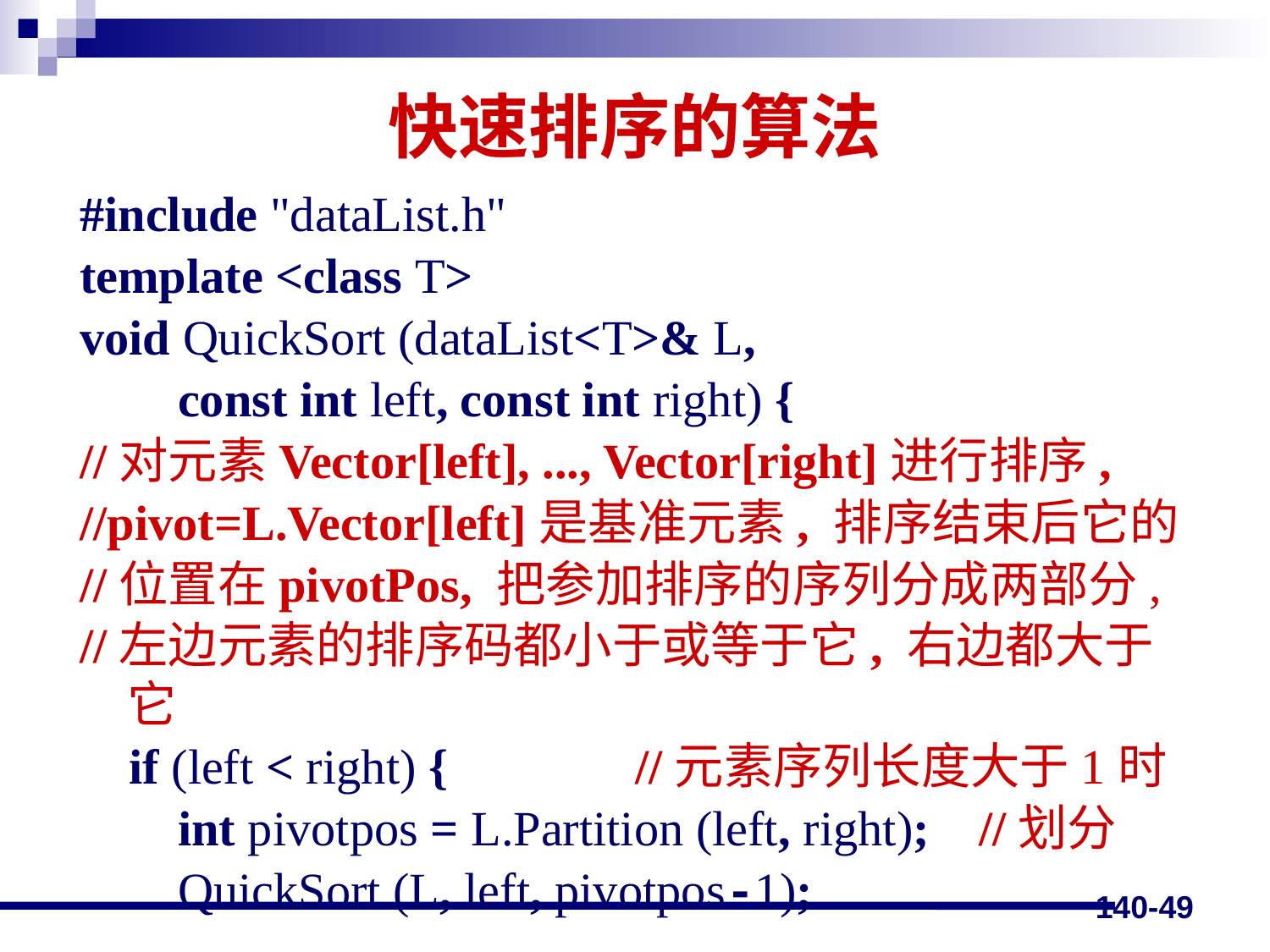

# 快速排序的算法
#include "dataList.h"
template <class T>
void QuickSort (dataList<T>& L,
        const int left, const int right) {
//对元素Vector[left], ..., Vector[right]进行排序,
//pivot=L.Vector[left]是基准元素, 排序结束后它的
//位置在pivotPos, 把参加排序的序列分成两部分,
//左边元素的排序码都小于或等于它, 右边都大于它
    if (left < right) {		//元素序列长度大于1时
        int pivotpos = L.Partition (left, right);    //划分
        QuickSort (L, left, pivotpos-1);
140-49